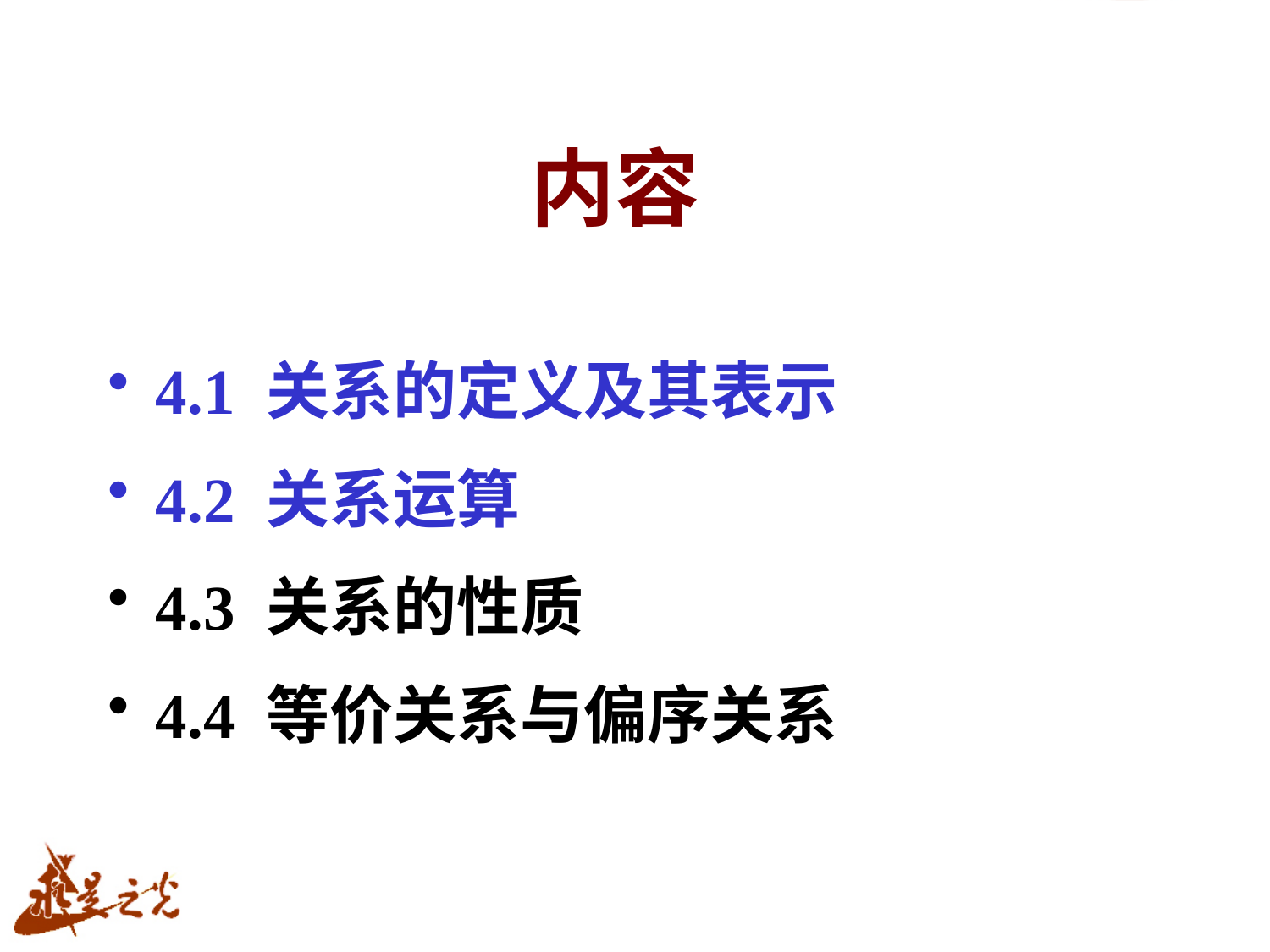

# 内容
4.1 关系的定义及其表示
4.2 关系运算
4.3 关系的性质
4.4 等价关系与偏序关系

2